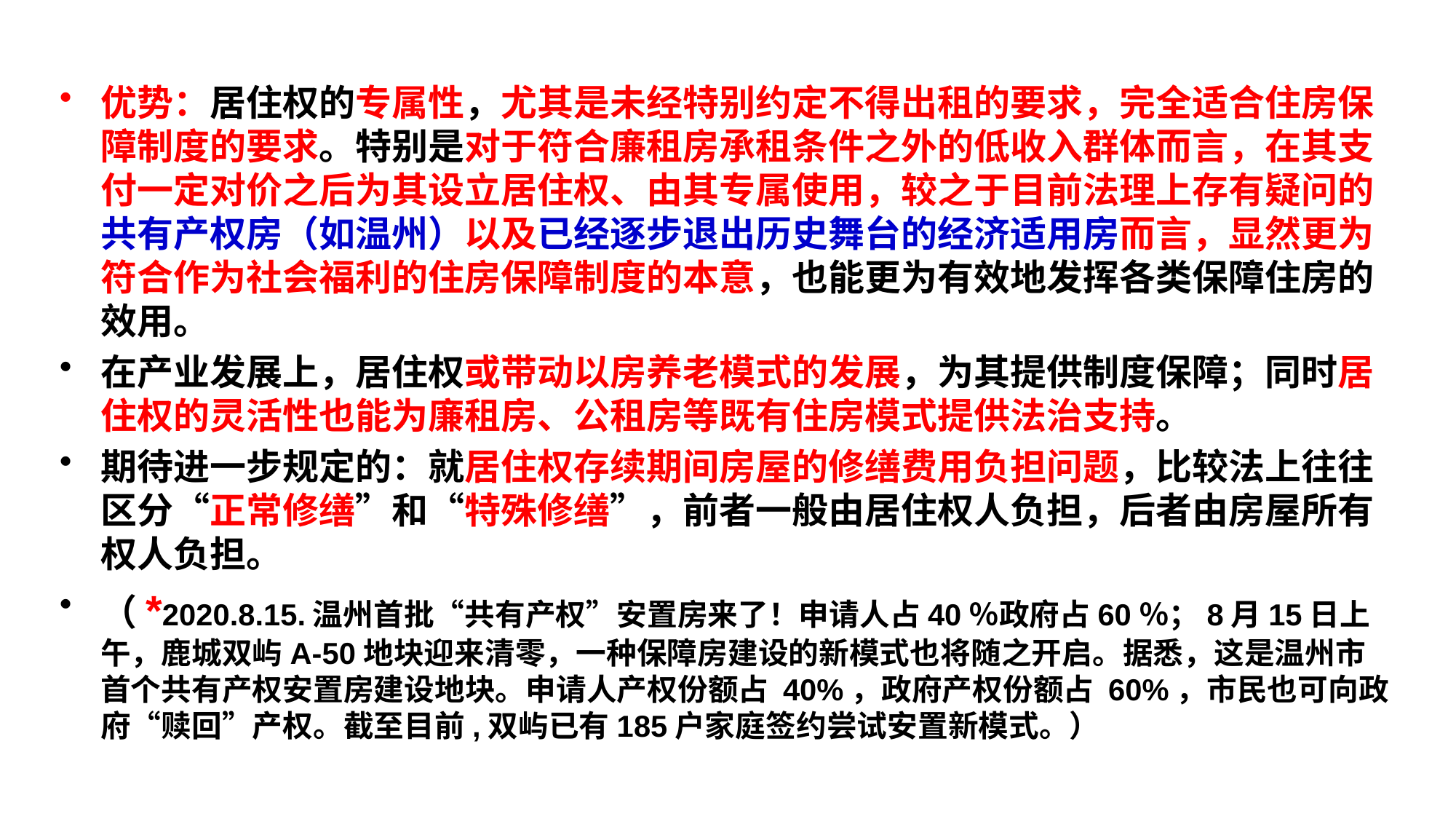

优势：居住权的专属性，尤其是未经特别约定不得出租的要求，完全适合住房保障制度的要求。特别是对于符合廉租房承租条件之外的低收入群体而言，在其支付一定对价之后为其设立居住权、由其专属使用，较之于目前法理上存有疑问的共有产权房（如温州）以及已经逐步退出历史舞台的经济适用房而言，显然更为符合作为社会福利的住房保障制度的本意，也能更为有效地发挥各类保障住房的效用。
在产业发展上，居住权或带动以房养老模式的发展，为其提供制度保障；同时居住权的灵活性也能为廉租房、公租房等既有住房模式提供法治支持。
期待进一步规定的：就居住权存续期间房屋的修缮费用负担问题，比较法上往往区分“正常修缮”和“特殊修缮”，前者一般由居住权人负担，后者由房屋所有权人负担。
（*2020.8.15.温州首批“共有产权”安置房来了！申请人占40％政府占60％；8月15日上午，鹿城双屿A-50地块迎来清零，一种保障房建设的新模式也将随之开启。据悉，这是温州市首个共有产权安置房建设地块。申请人产权份额占 40%，政府产权份额占 60%，市民也可向政府“赎回”产权。截至目前,双屿已有185户家庭签约尝试安置新模式。）